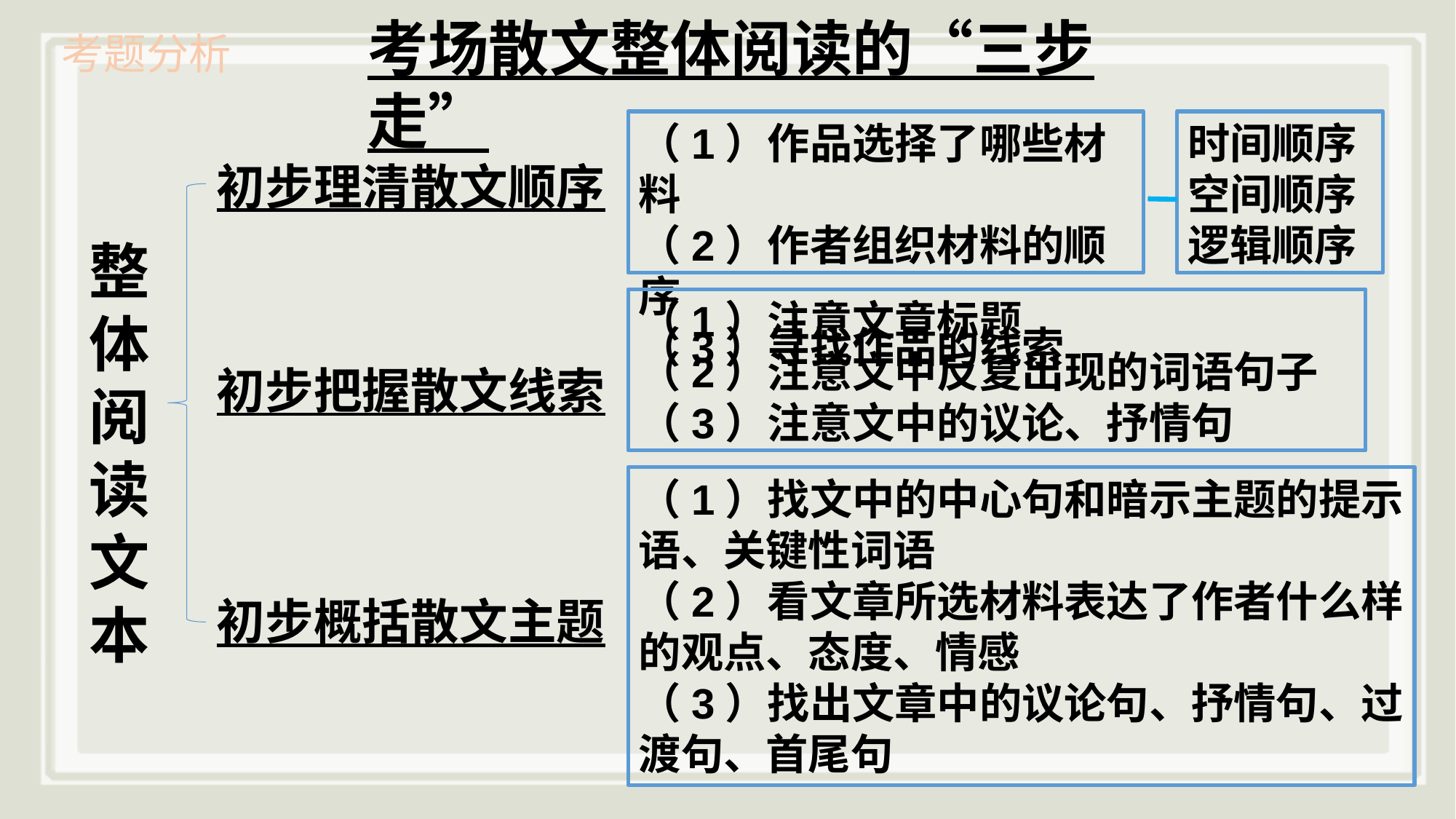

考场散文整体阅读的“三步走”

考题分析
（1）作品选择了哪些材料
（2）作者组织材料的顺序
（3）寻找作品的线索

时间顺序空间顺序逻辑顺序
初步理清散文顺序

整体阅读文本
（1）注意文章标题
（2）注意文中反复出现的词语句子
（3）注意文中的议论、抒情句

初步把握散文线索
（1）找文中的中心句和暗示主题的提示语、关键性词语
（2）看文章所选材料表达了作者什么样的观点、态度、情感
（3）找出文章中的议论句、抒情句、过渡句、首尾句

初步概括散文主题